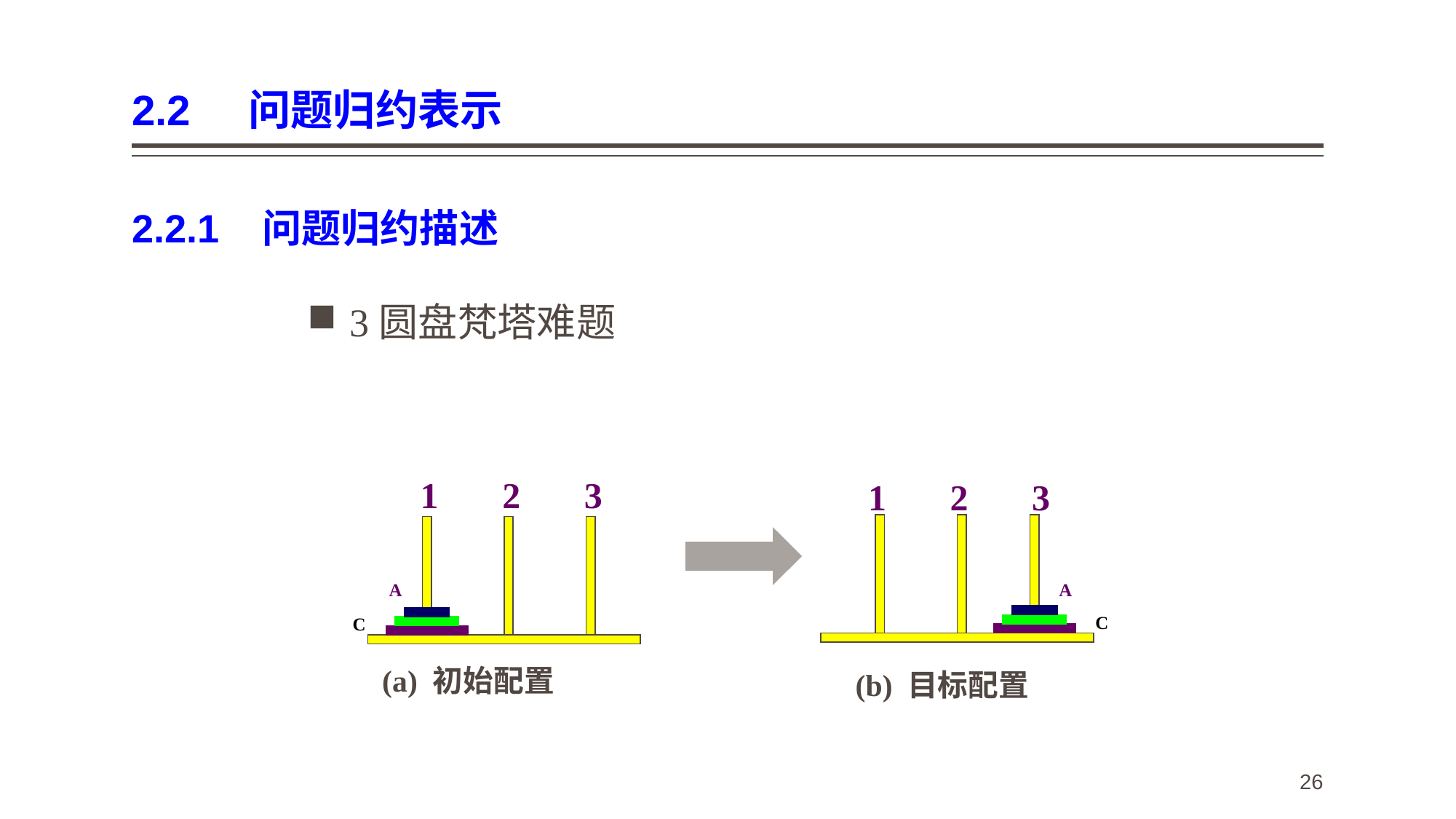

# 2.2    问题归约表示
2.2.1   问题归约描述
3圆盘梵塔难题
1       2       3

A
B
C

(a) 初始配置
1       2       3

A
B

C

(b) 目标配置

26